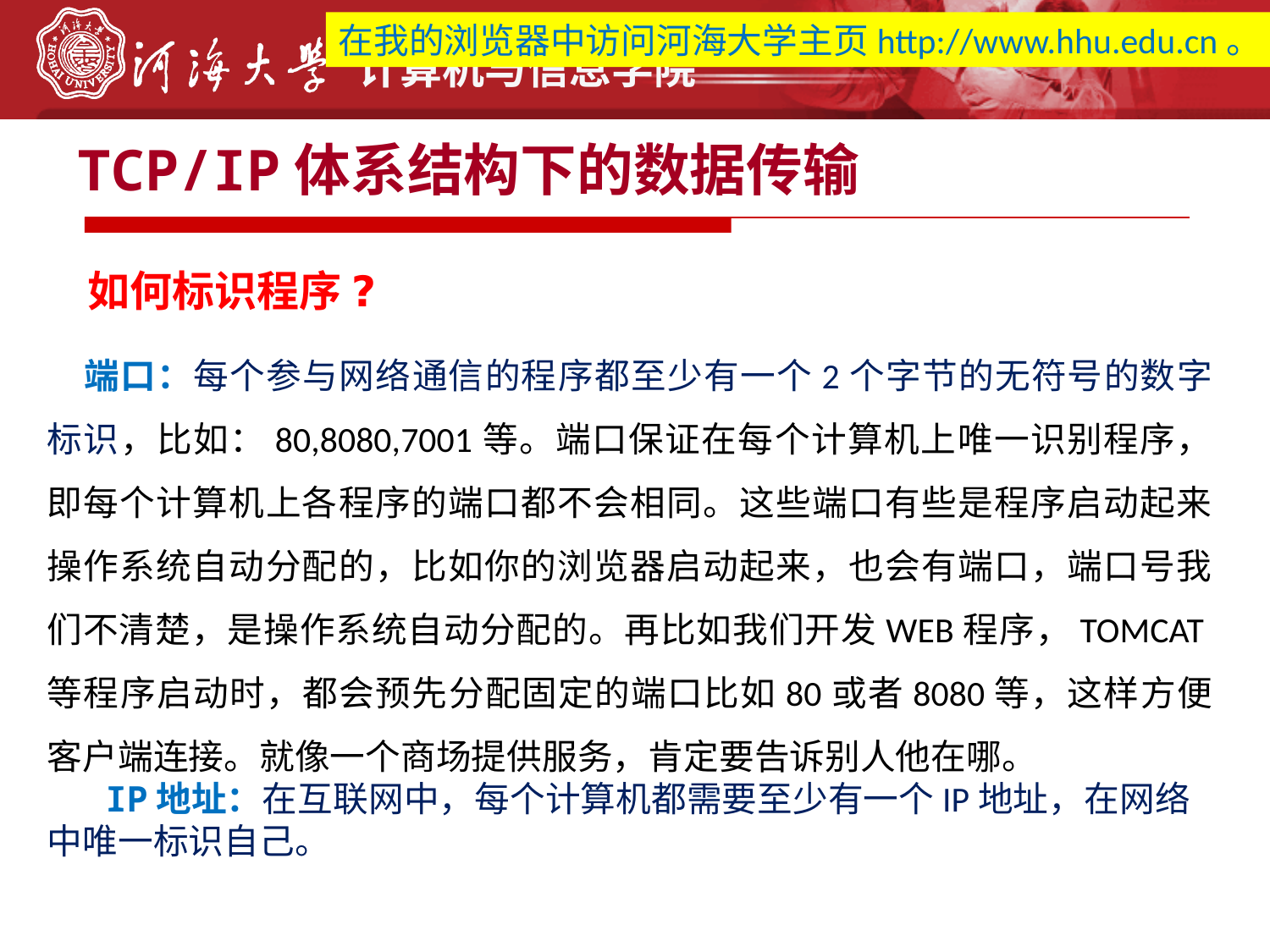

在我的浏览器中访问河海大学主页http://www.hhu.edu.cn。
# TCP/IP体系结构下的数据传输
如何标识程序?
端口：每个参与网络通信的程序都至少有一个2个字节的无符号的数字标识，比如：80,8080,7001等。端口保证在每个计算机上唯一识别程序，即每个计算机上各程序的端口都不会相同。这些端口有些是程序启动起来操作系统自动分配的，比如你的浏览器启动起来，也会有端口，端口号我们不清楚，是操作系统自动分配的。再比如我们开发WEB程序，TOMCAT等程序启动时，都会预先分配固定的端口比如80或者8080等，这样方便客户端连接。就像一个商场提供服务，肯定要告诉别人他在哪。
 IP地址：在互联网中，每个计算机都需要至少有一个IP地址，在网络中唯一标识自己。